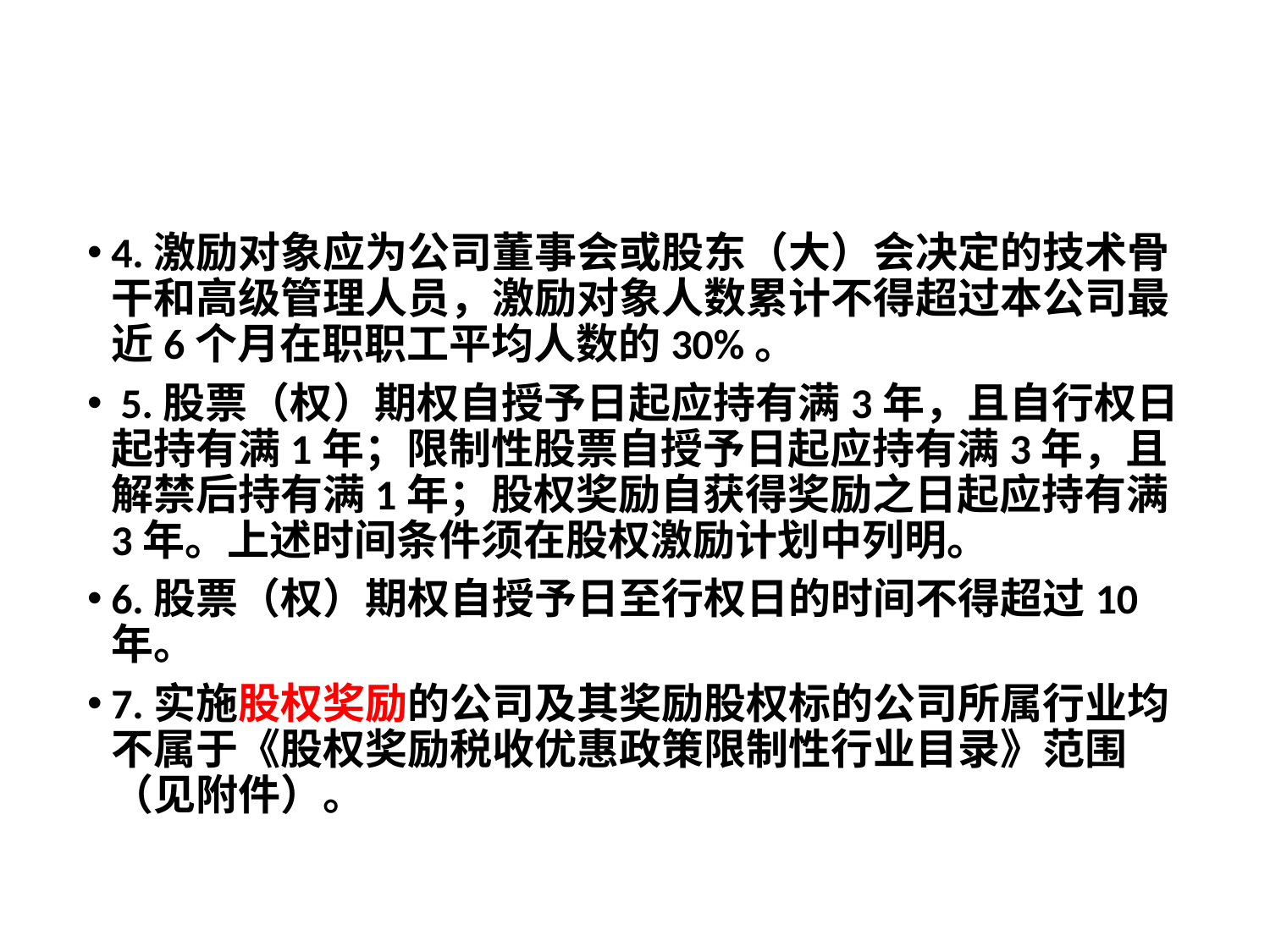

#
4.激励对象应为公司董事会或股东（大）会决定的技术骨干和高级管理人员，激励对象人数累计不得超过本公司最近6个月在职职工平均人数的30%。
 5.股票（权）期权自授予日起应持有满3年，且自行权日起持有满1年；限制性股票自授予日起应持有满3年，且解禁后持有满1年；股权奖励自获得奖励之日起应持有满3年。上述时间条件须在股权激励计划中列明。
6.股票（权）期权自授予日至行权日的时间不得超过10年。
7.实施股权奖励的公司及其奖励股权标的公司所属行业均不属于《股权奖励税收优惠政策限制性行业目录》范围（见附件）。